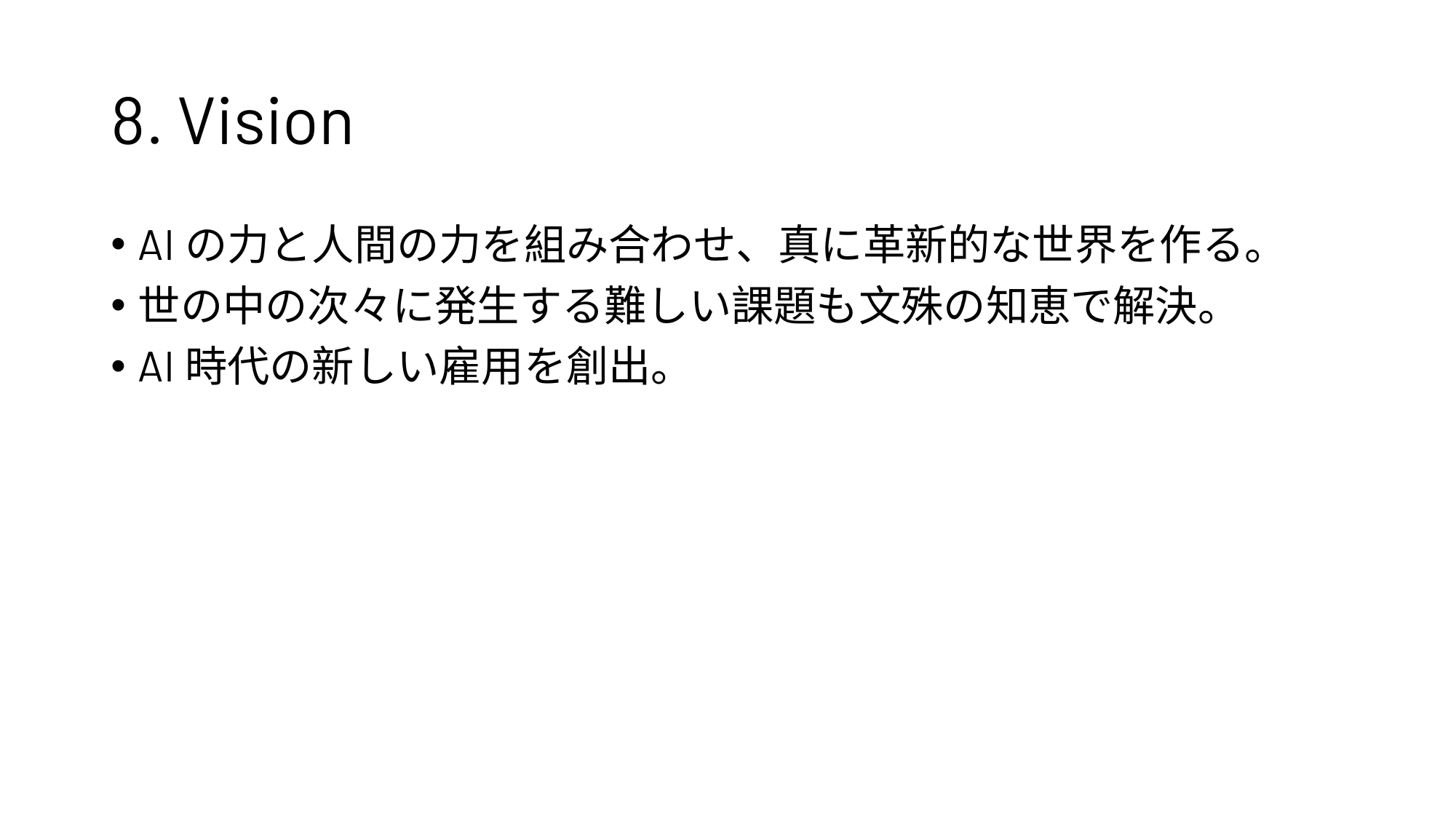

# 8. Vision
AIの力と人間の力を組み合わせ、真に革新的な世界を作る。
世の中の次々に発生する難しい課題も文殊の知恵で解決。
AI時代の新しい雇用を創出。